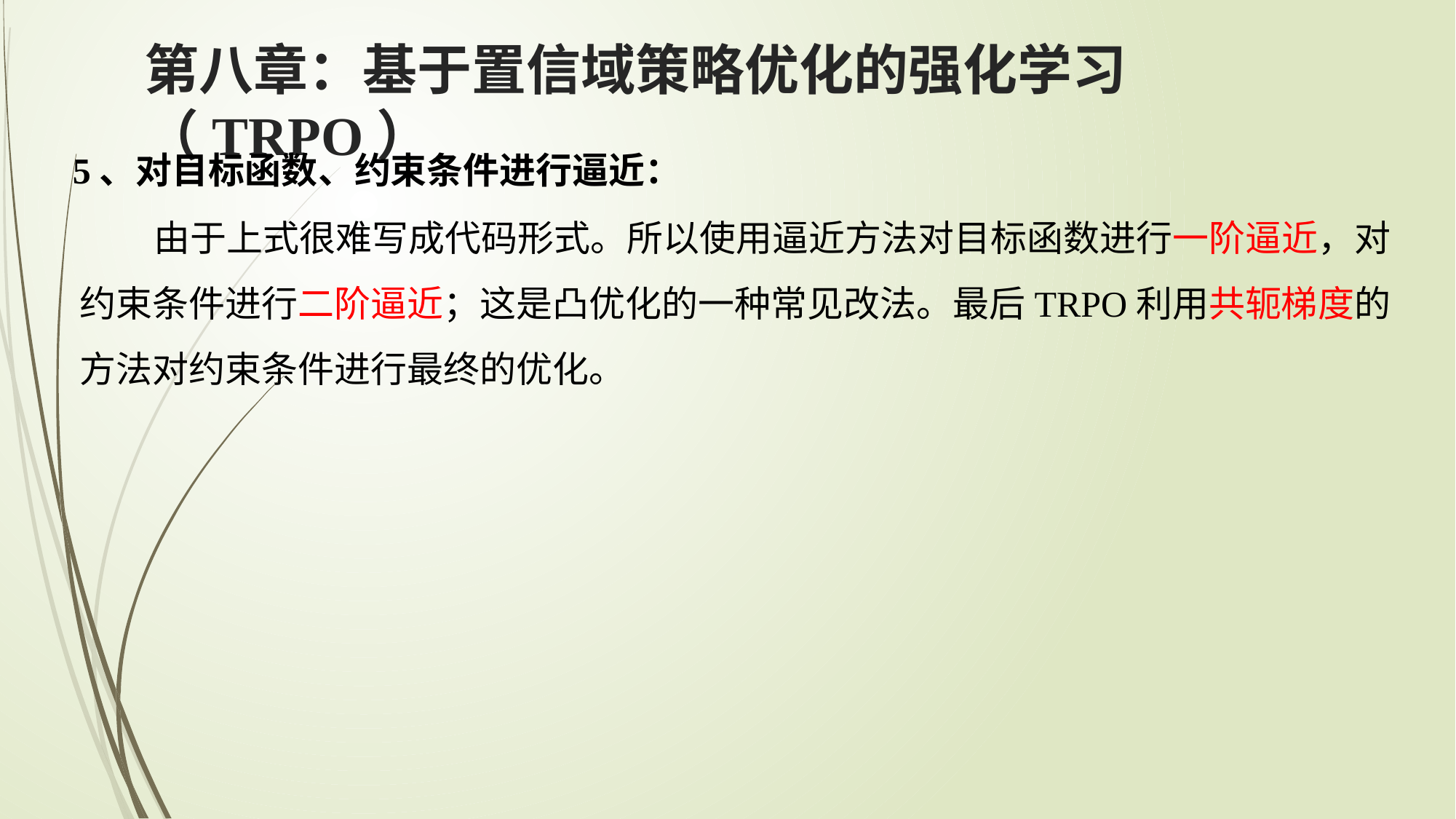

第八章：基于置信域策略优化的强化学习（TRPO）
5、对目标函数、约束条件进行逼近：
        由于上式很难写成代码形式。所以使用逼近方法对目标函数进行一阶逼近，对约束条件进行二阶逼近；这是凸优化的一种常见改法。最后TRPO利用共轭梯度的方法对约束条件进行最终的优化。